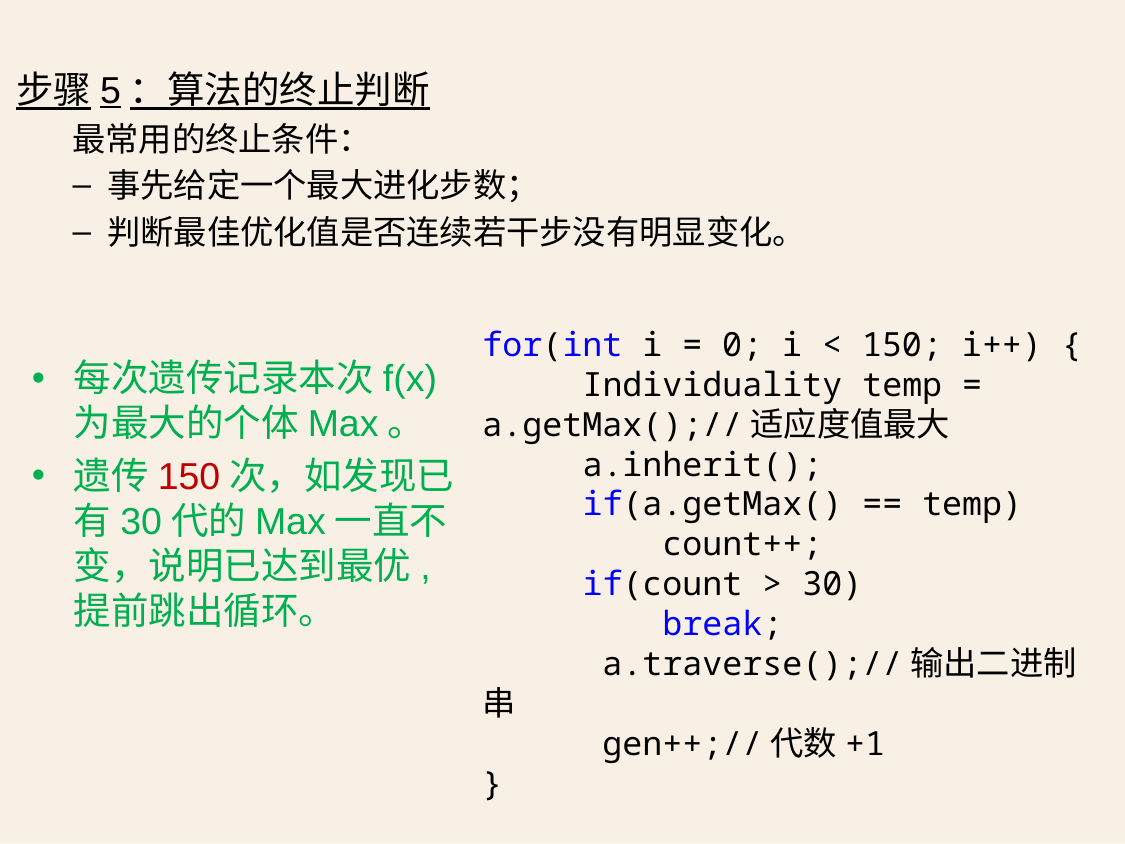

步骤5：算法的终止判断
最常用的终止条件：
事先给定一个最大进化步数；
判断最佳优化值是否连续若干步没有明显变化。
for(int i = 0; i < 150; i++) {
     Individuality temp = a.getMax();//适应度值最大
     a.inherit();
     if(a.getMax() == temp)
         count++;
     if(count > 30)
         break;
      a.traverse();//输出二进制串
      gen++;//代数+1
}
每次遗传记录本次f(x)为最大的个体Max。
遗传150次，如发现已有30代的Max一直不变，说明已达到最优,  提前跳出循环。